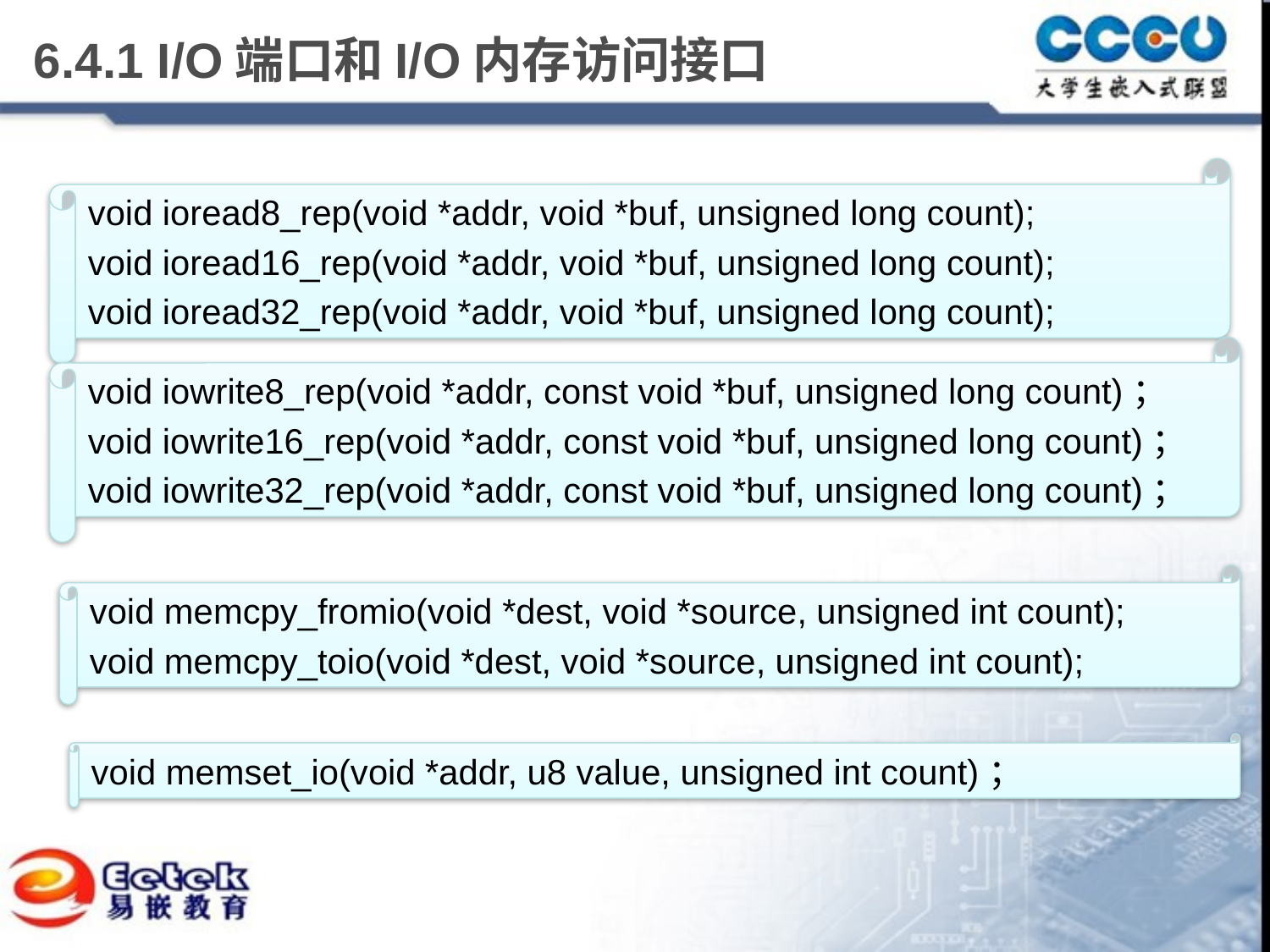

# 6.4.1 I/O端口和I/O内存访问接口
void ioread8_rep(void *addr, void *buf, unsigned long count);
void ioread16_rep(void *addr, void *buf, unsigned long count);
void ioread32_rep(void *addr, void *buf, unsigned long count);

void iowrite8_rep(void *addr, const void *buf, unsigned long count)；
void iowrite16_rep(void *addr, const void *buf, unsigned long count)；
void iowrite32_rep(void *addr, const void *buf, unsigned long count)；
void memcpy_fromio(void *dest, void *source, unsigned int count);
void memcpy_toio(void *dest, void *source, unsigned int count);
void memset_io(void *addr, u8 value, unsigned int count)；